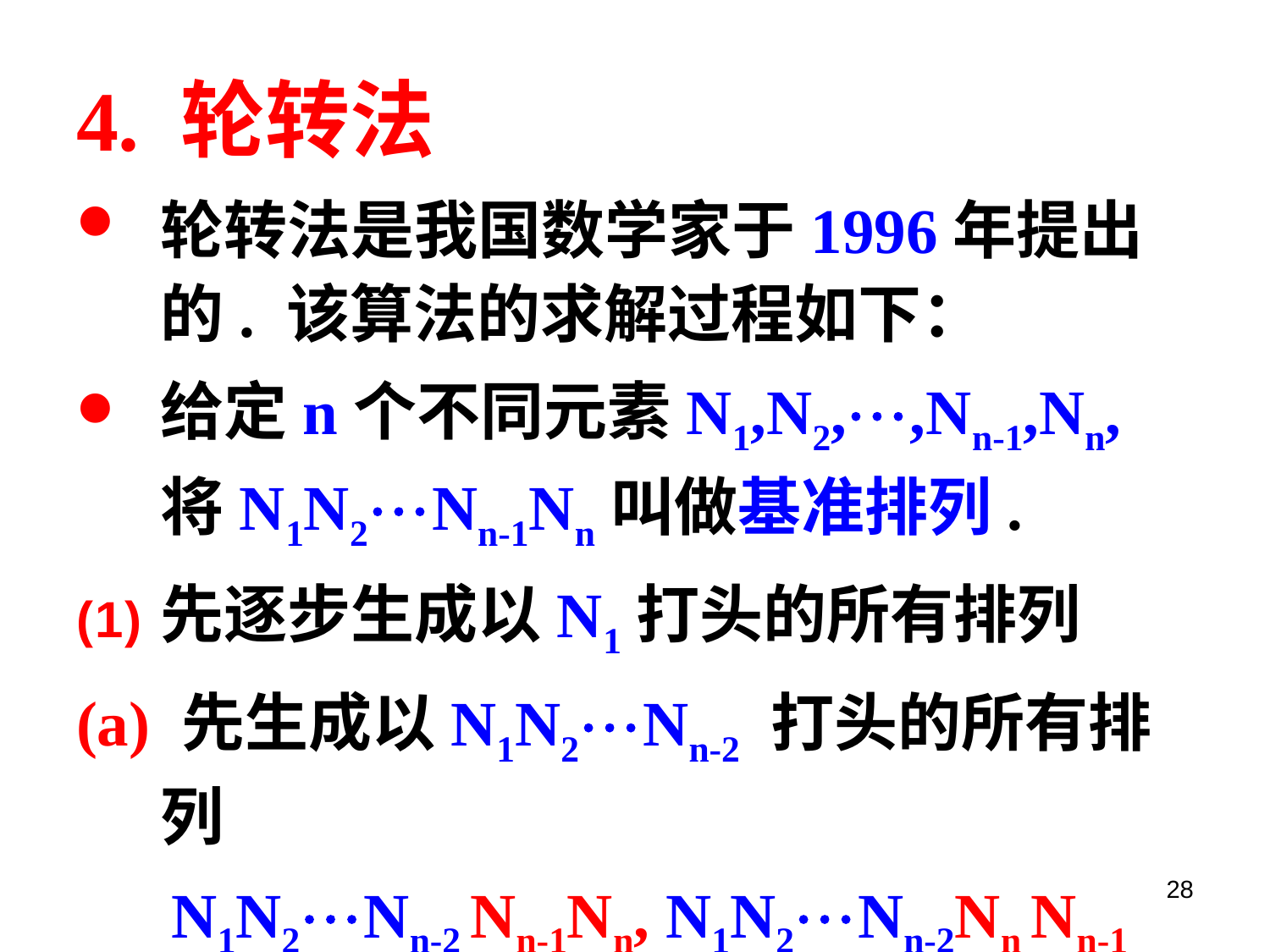

# 4. 轮转法
轮转法是我国数学家于1996年提出的. 该算法的求解过程如下：
给定n个不同元素N1,N2,…,Nn-1,Nn, 将N1N2…Nn-1Nn叫做基准排列.
先逐步生成以N1打头的所有排列
(a) 先生成以N1N2…Nn-2 打头的所有排列
      N1N2…Nn-2 Nn-1Nn, N1N2…Nn-2Nn Nn-1
28